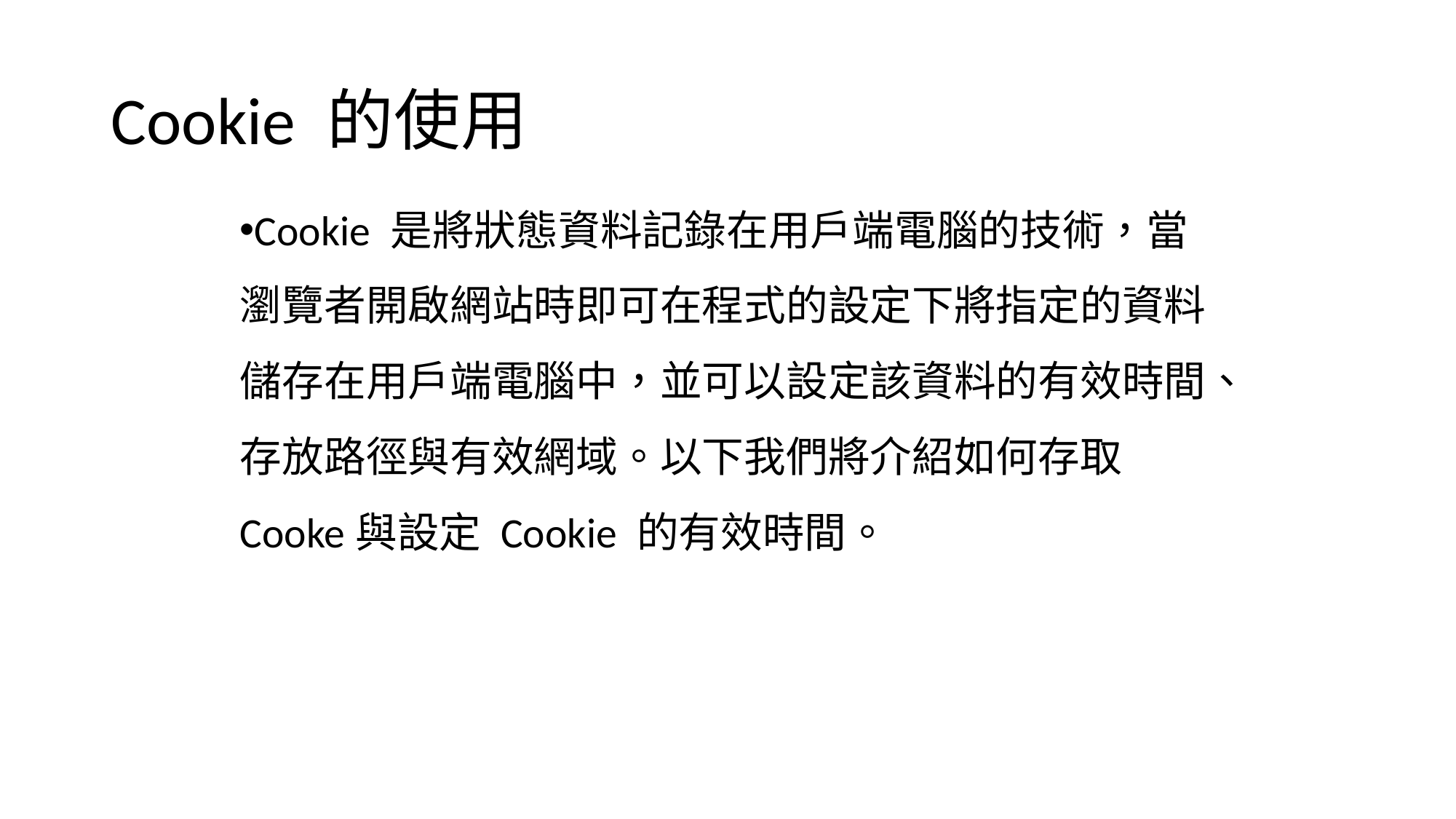

# Cookie 的使用
Cookie 是將狀態資料記錄在用戶端電腦的技術，當瀏覽者開啟網站時即可在程式的設定下將指定的資料儲存在用戶端電腦中，並可以設定該資料的有效時間、存放路徑與有效網域。以下我們將介紹如何存取 Cooke與設定 Cookie 的有效時間。